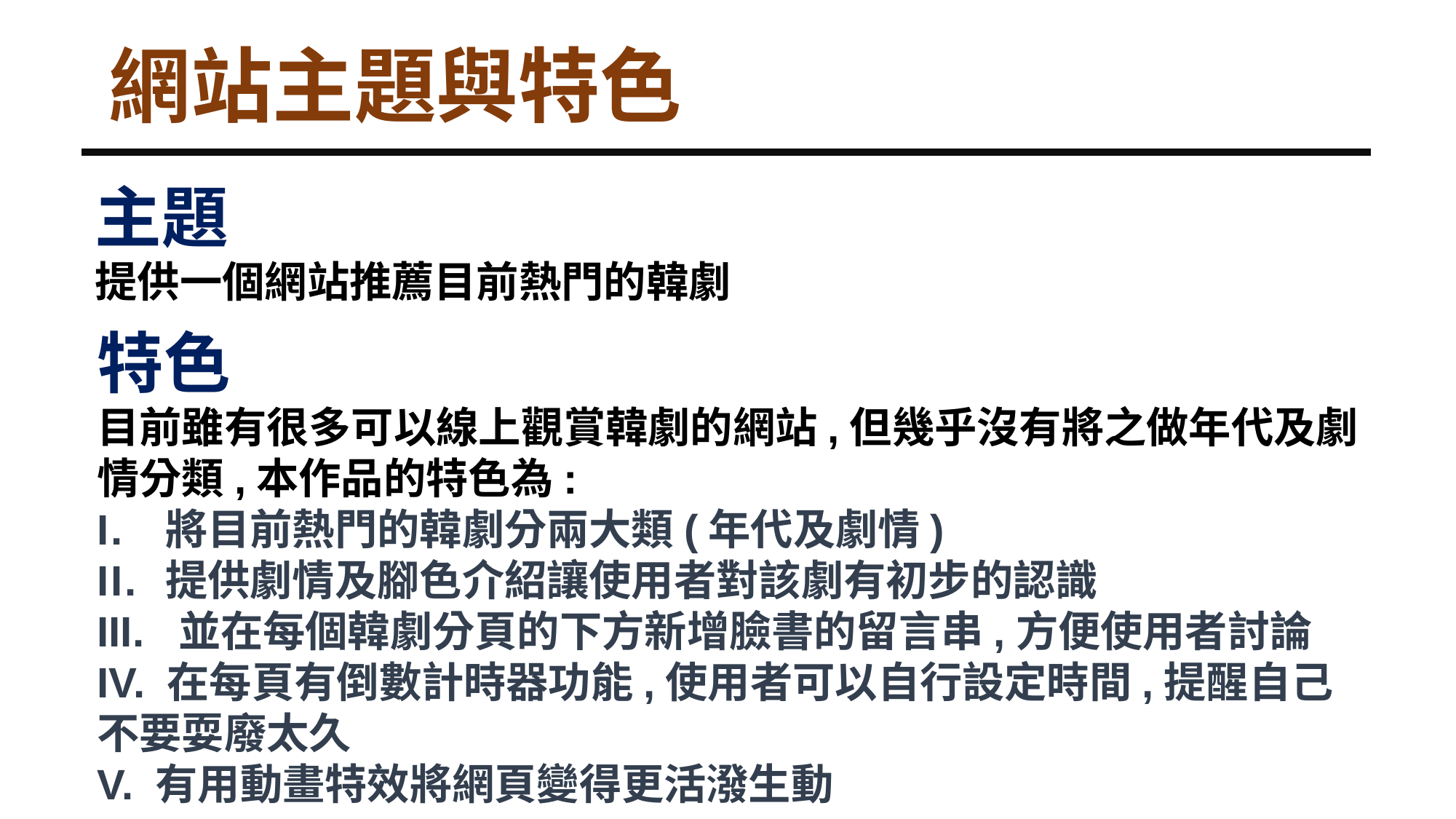

網站主題與特色
主題
提供一個網站推薦目前熱門的韓劇
特色
目前雖有很多可以線上觀賞韓劇的網站,但幾乎沒有將之做年代及劇情分類,本作品的特色為:
將目前熱門的韓劇分兩大類(年代及劇情)
提供劇情及腳色介紹讓使用者對該劇有初步的認識
III.  並在每個韓劇分頁的下方新增臉書的留言串,方便使用者討論
IV. 在每頁有倒數計時器功能,使用者可以自行設定時間,提醒自己不要耍廢太久
V. 有用動畫特效將網頁變得更活潑生動